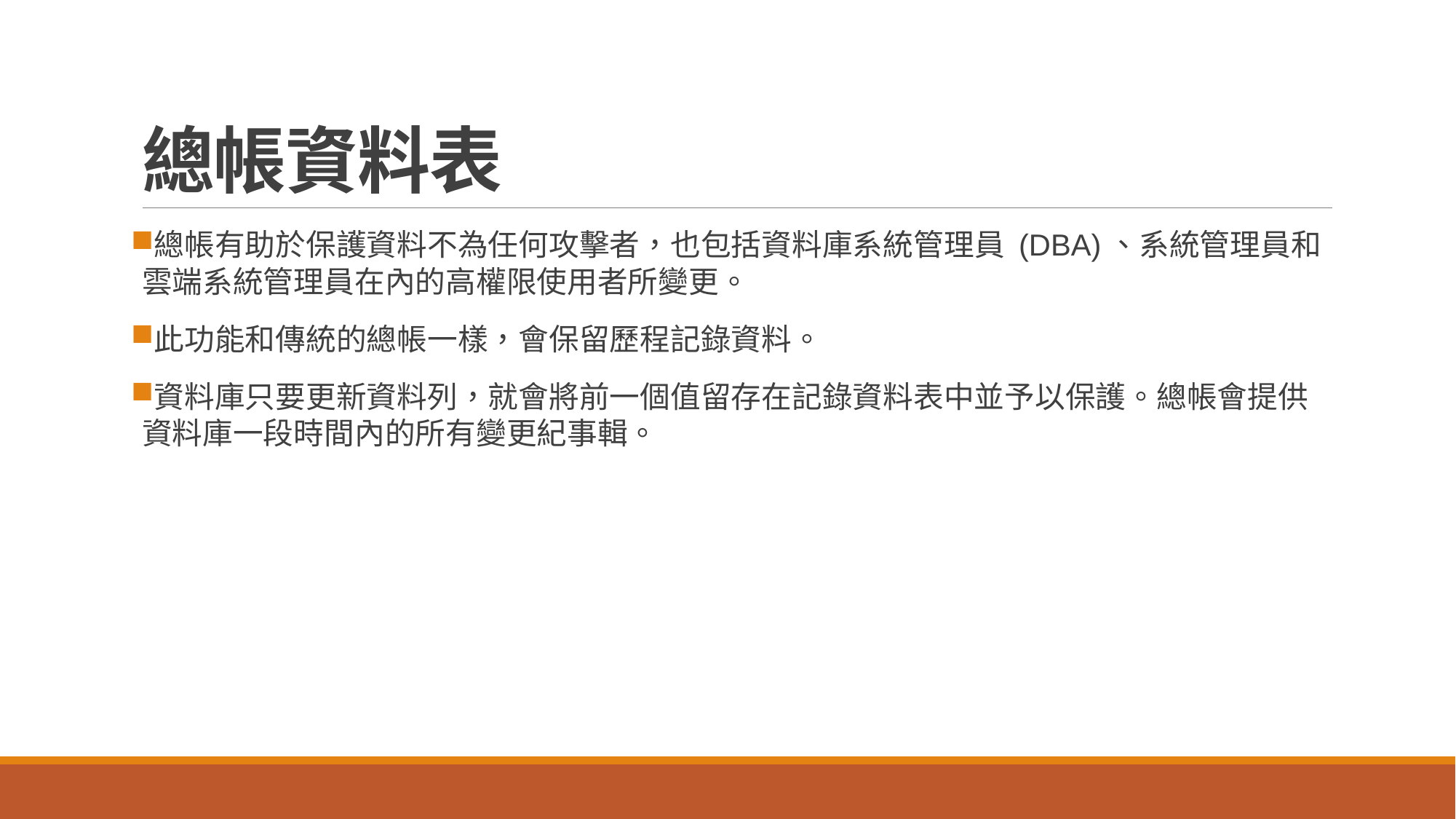

# 總帳資料表
總帳有助於保護資料不為任何攻擊者，也包括資料庫系統管理員 (DBA)、系統管理員和雲端系統管理員在內的高權限使用者所變更。
此功能和傳統的總帳一樣，會保留歷程記錄資料。
資料庫只要更新資料列，就會將前一個值留存在記錄資料表中並予以保護。總帳會提供資料庫一段時間內的所有變更紀事輯。